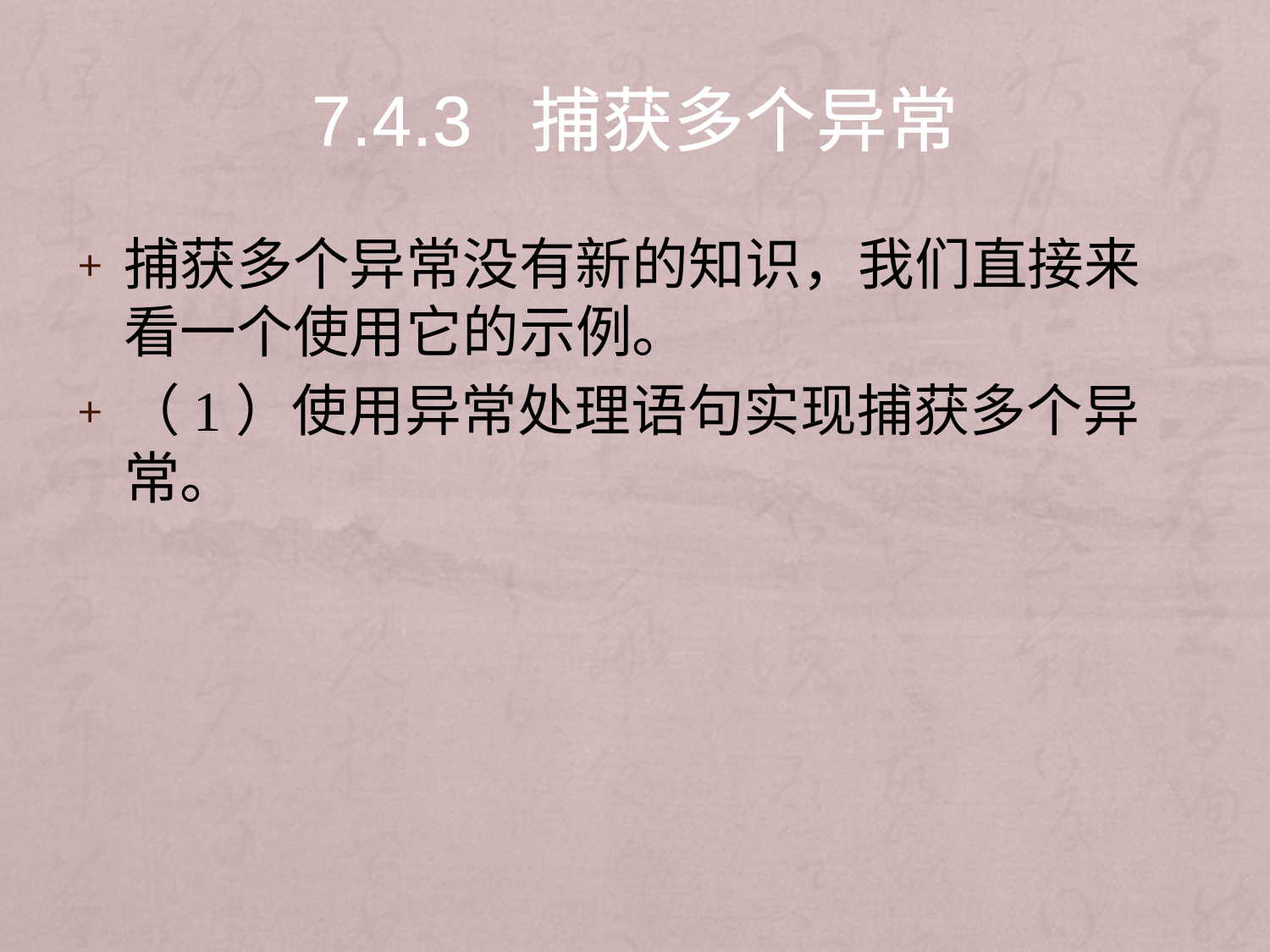

# 7.4.3  捕获多个异常
捕获多个异常没有新的知识，我们直接来看一个使用它的示例。
（1）使用异常处理语句实现捕获多个异常。